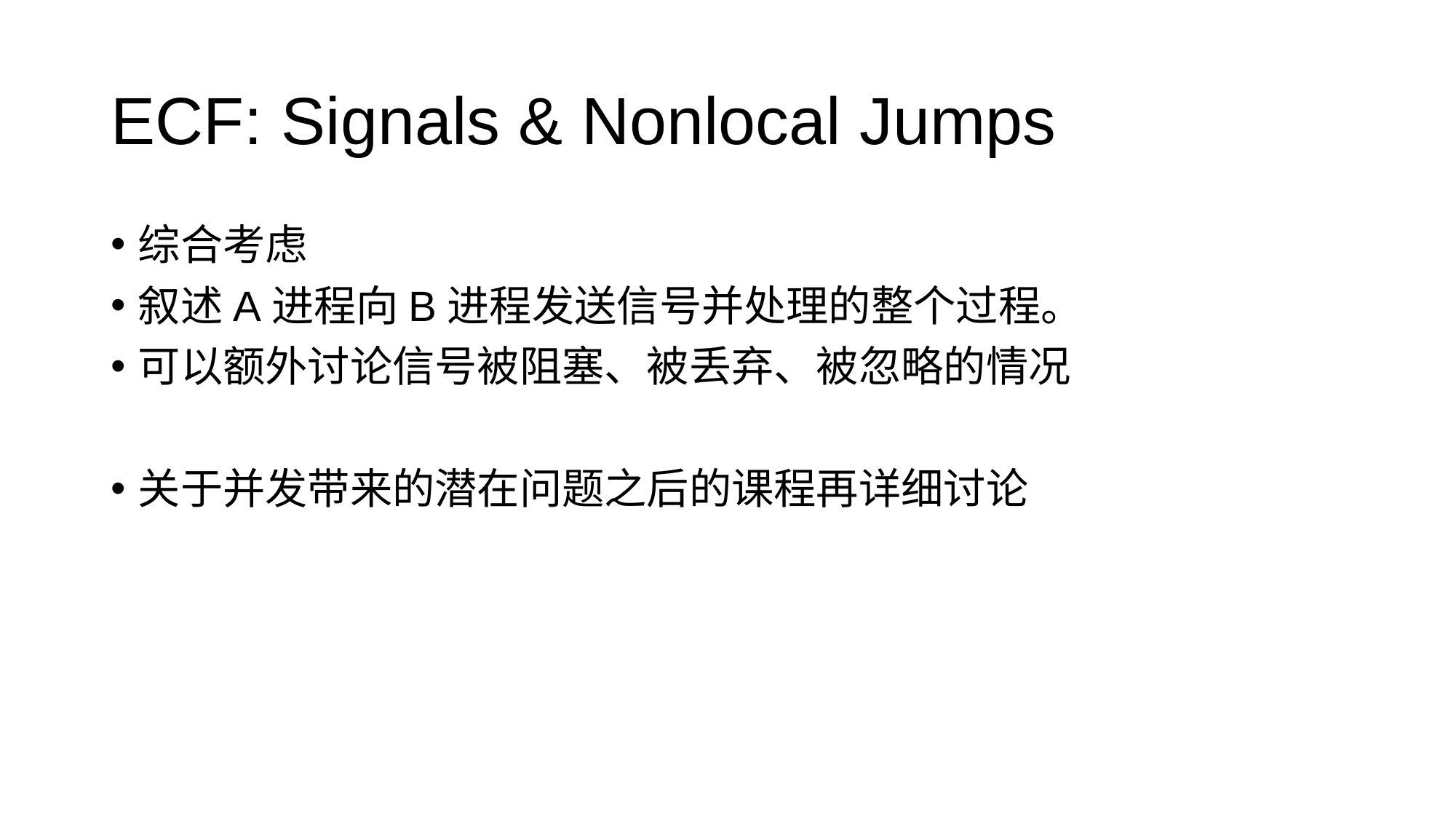

# ECF: Signals & Nonlocal Jumps
综合考虑
叙述A进程向B进程发送信号并处理的整个过程。
可以额外讨论信号被阻塞、被丢弃、被忽略的情况

关于并发带来的潜在问题之后的课程再详细讨论